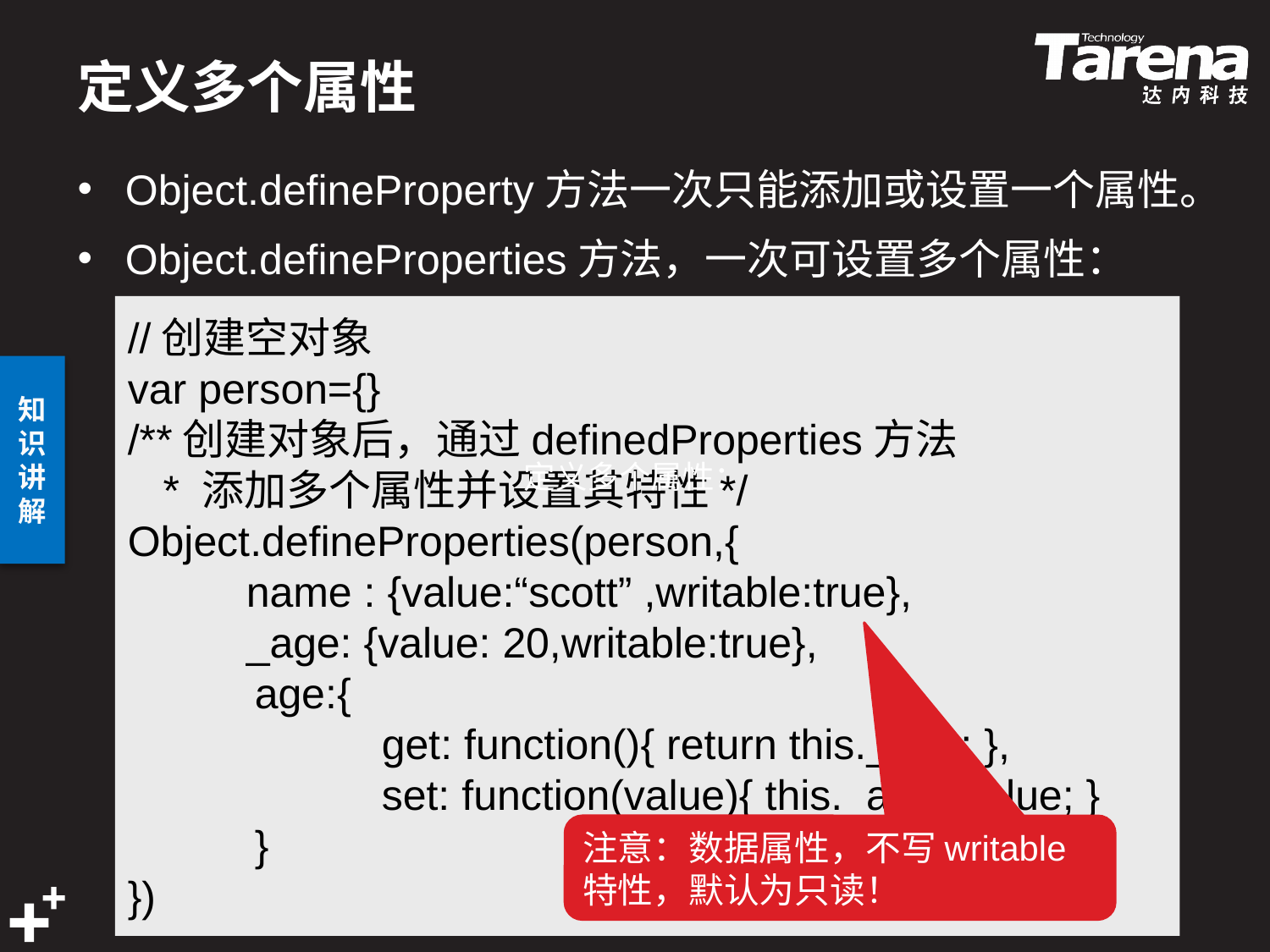

# 定义多个属性
Object.defineProperty方法一次只能添加或设置一个属性。
Object.defineProperties方法，一次可设置多个属性：
//创建空对象
var person={}
/**创建对象后，通过definedProperties方法
   * 添加多个属性并设置其特性*/
Object.defineProperties(person,{
          name : {value:“scott” ,writable:true},
          _age: {value: 20,writable:true},
	age:{
    		get: function(){ return this._age; },
    		set: function(value){ this._age=value; }
	}
})
定义多个属性：
注意：数据属性，不写writable特性，默认为只读！